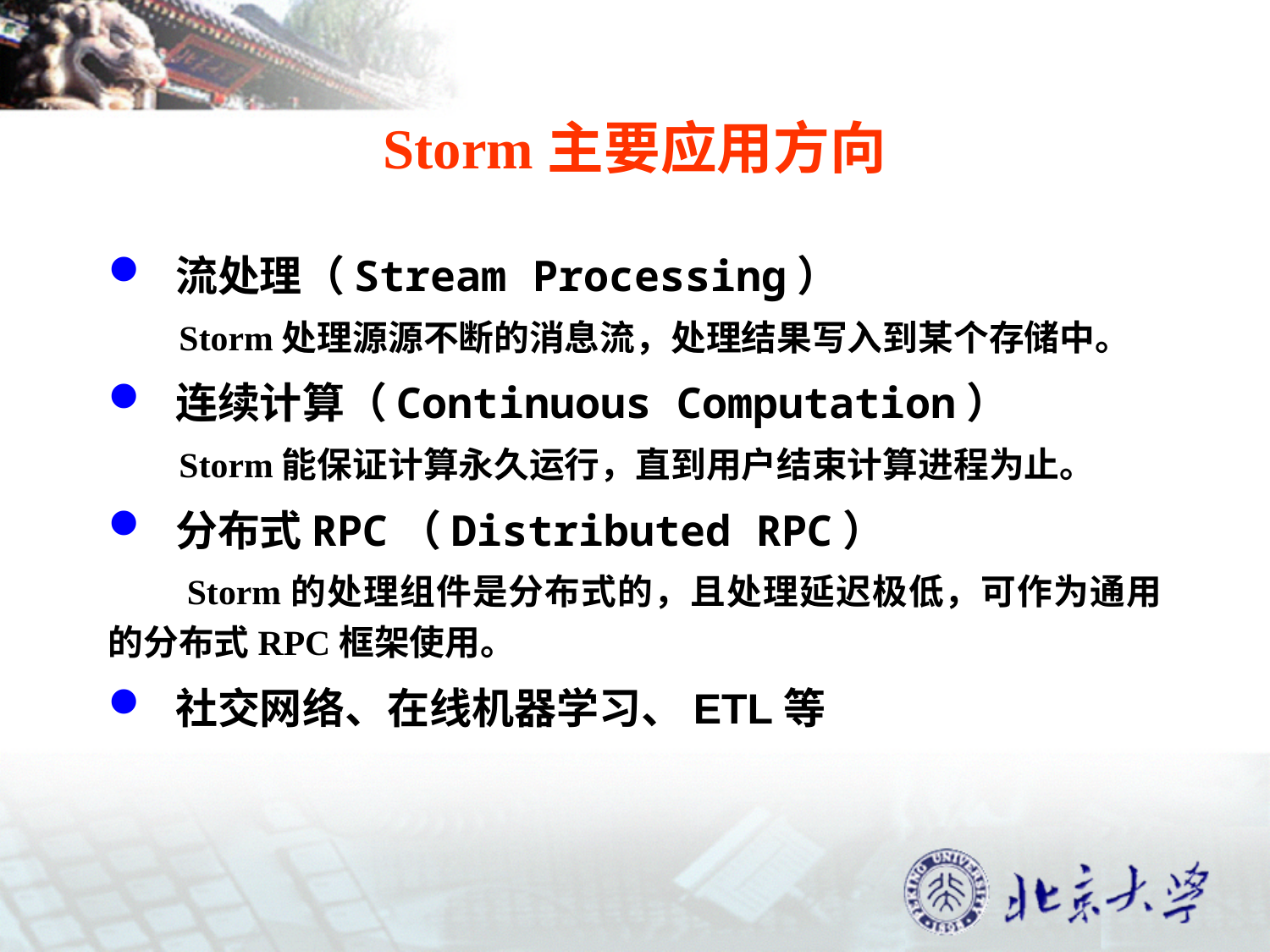

# Storm主要应用方向
 流处理（Stream Processing）
        Storm处理源源不断的消息流，处理结果写入到某个存储中。
 连续计算（Continuous Computation）
        Storm能保证计算永久运行，直到用户结束计算进程为止。
 分布式RPC（Distributed RPC）
        Storm的处理组件是分布式的，且处理延迟极低，可作为通用的分布式RPC框架使用。
 社交网络、在线机器学习、ETL等